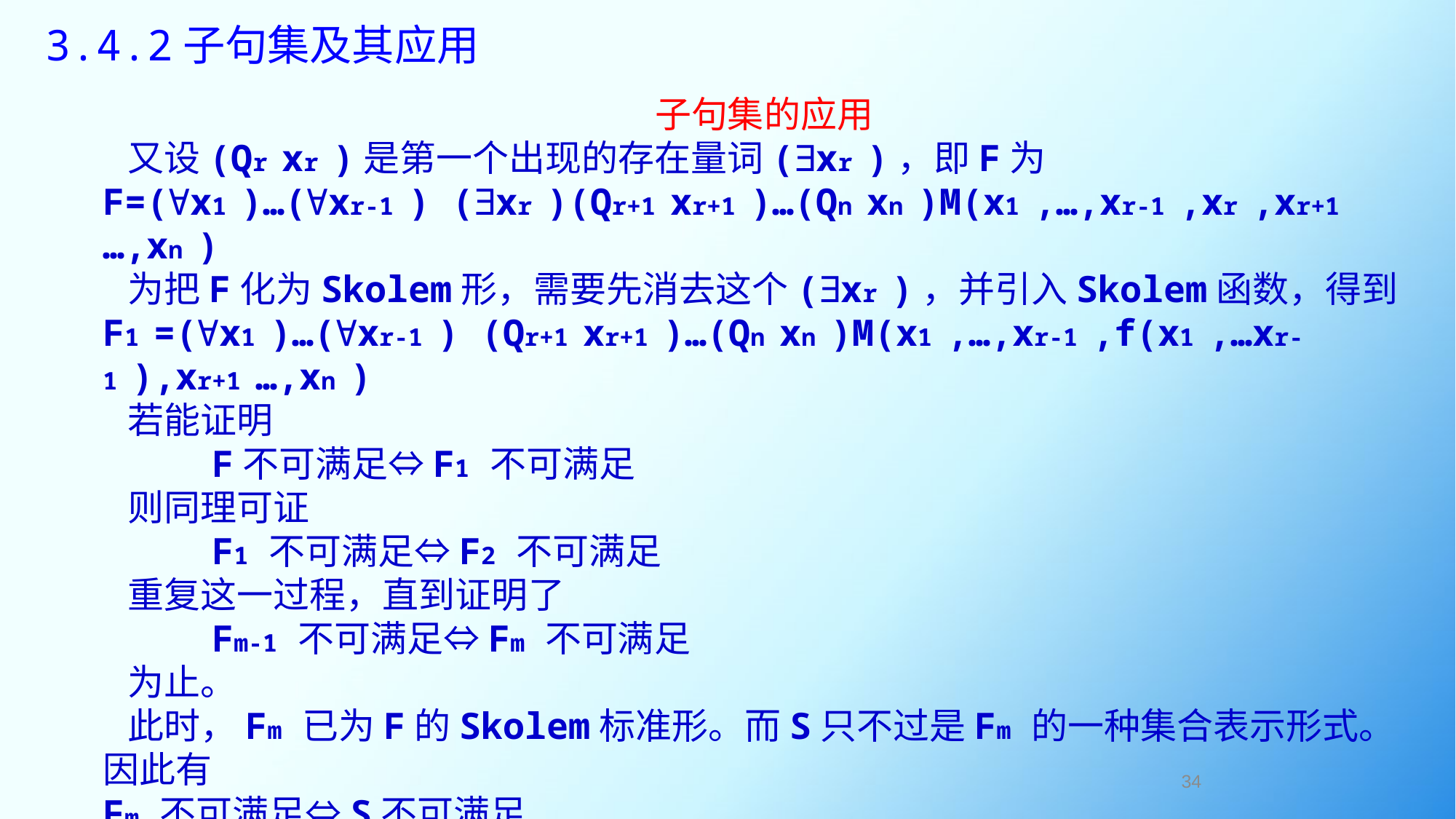

# 3.4.2子句集及其应用
子句集的应用
  又设(Qr xr )是第一个出现的存在量词(∃xr )，即F为
F=(∀x1 )…(∀xr-1 ) (∃xr )(Qr+1 xr+1 )…(Qn xn )M(x1 ,…,xr-1 ,xr ,xr+1 …,xn )
  为把F化为Skolem形，需要先消去这个(∃xr )，并引入Skolem函数，得到
F1 =(∀x1 )…(∀xr-1 ) (Qr+1 xr+1 )…(Qn xn )M(x1 ,…,xr-1 ,f(x1 ,…xr-1 ),xr+1 …,xn )
  若能证明
	F不可满足⇔F1 不可满足
  则同理可证
	F1 不可满足⇔F2 不可满足
  重复这一过程，直到证明了
	Fm-1 不可满足⇔Fm 不可满足
  为止。
  此时，Fm 已为F的Skolem标准形。而S只不过是Fm 的一种集合表示形式。因此有
Fm 不可满足⇔S不可满足
  下面开始用反证法证明
34